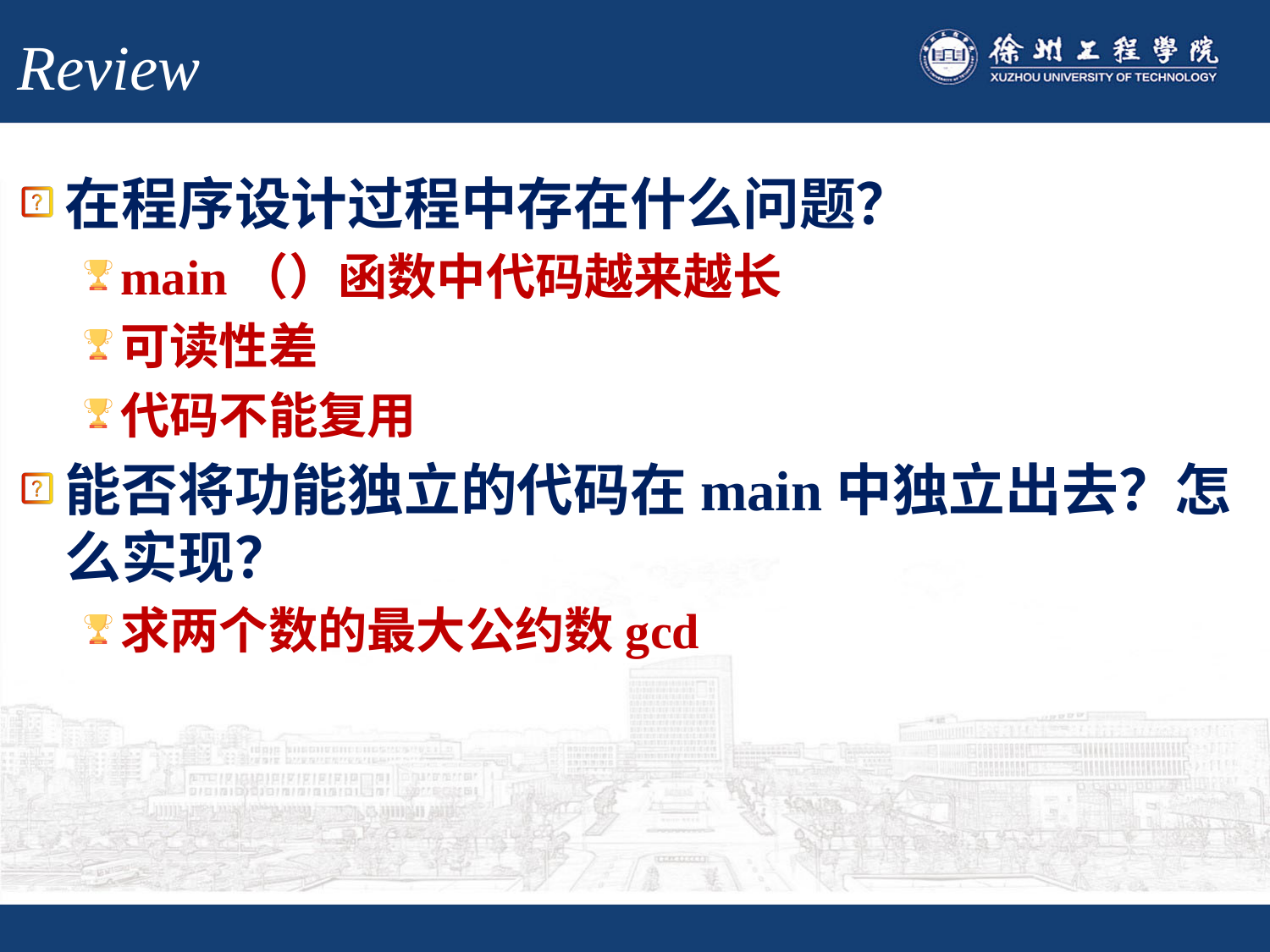

# Review
在程序设计过程中存在什么问题？
main（）函数中代码越来越长
可读性差
代码不能复用
能否将功能独立的代码在main中独立出去？怎么实现？
求两个数的最大公约数gcd